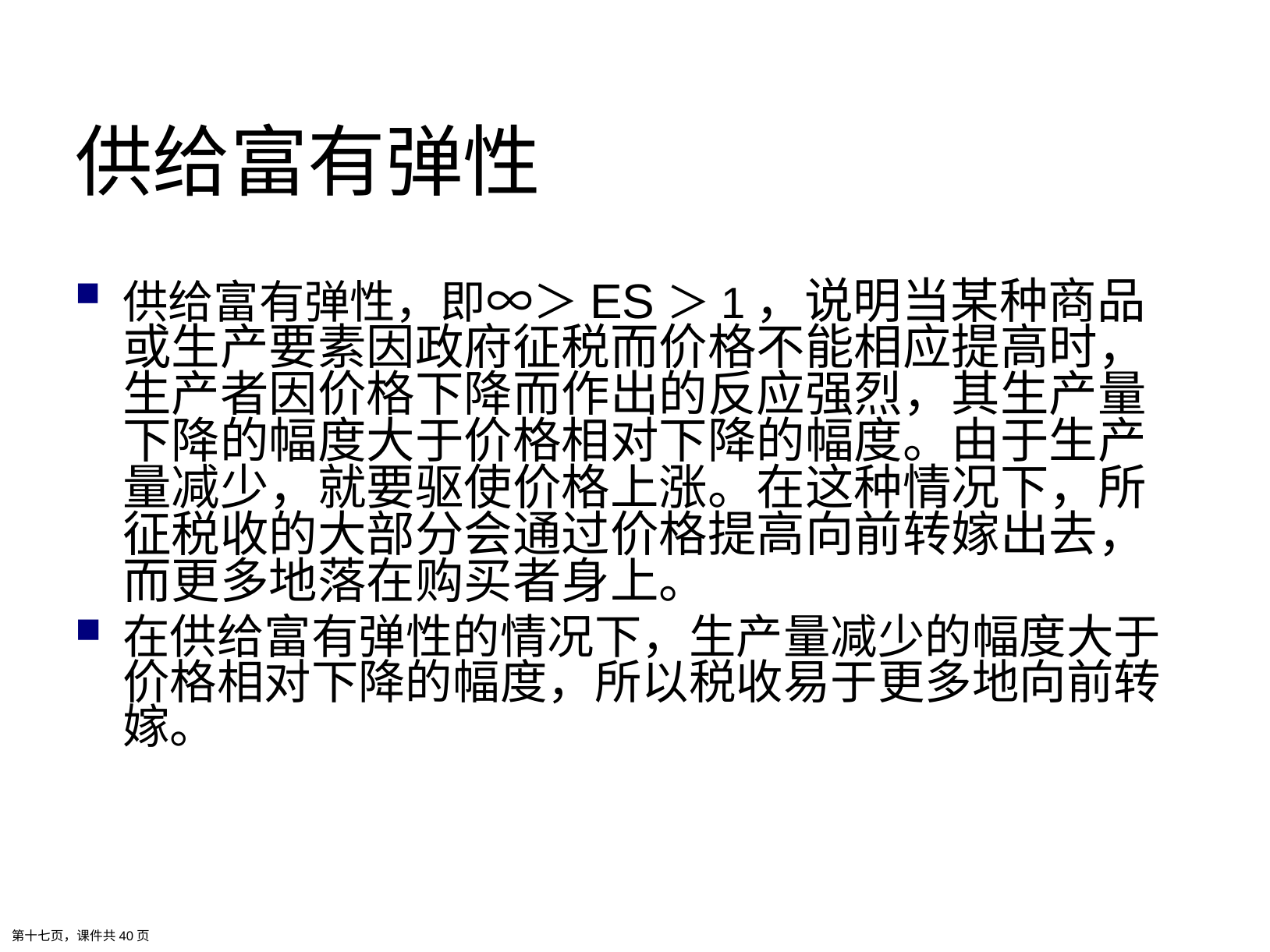

供给富有弹性
供给富有弹性，即∞＞ES＞1，说明当某种商品或生产要素因政府征税而价格不能相应提高时，生产者因价格下降而作出的反应强烈，其生产量下降的幅度大于价格相对下降的幅度。由于生产量减少，就要驱使价格上涨。在这种情况下，所征税收的大部分会通过价格提高向前转嫁出去，而更多地落在购买者身上。
在供给富有弹性的情况下，生产量减少的幅度大于价格相对下降的幅度，所以税收易于更多地向前转嫁。
第十七页，课件共40页